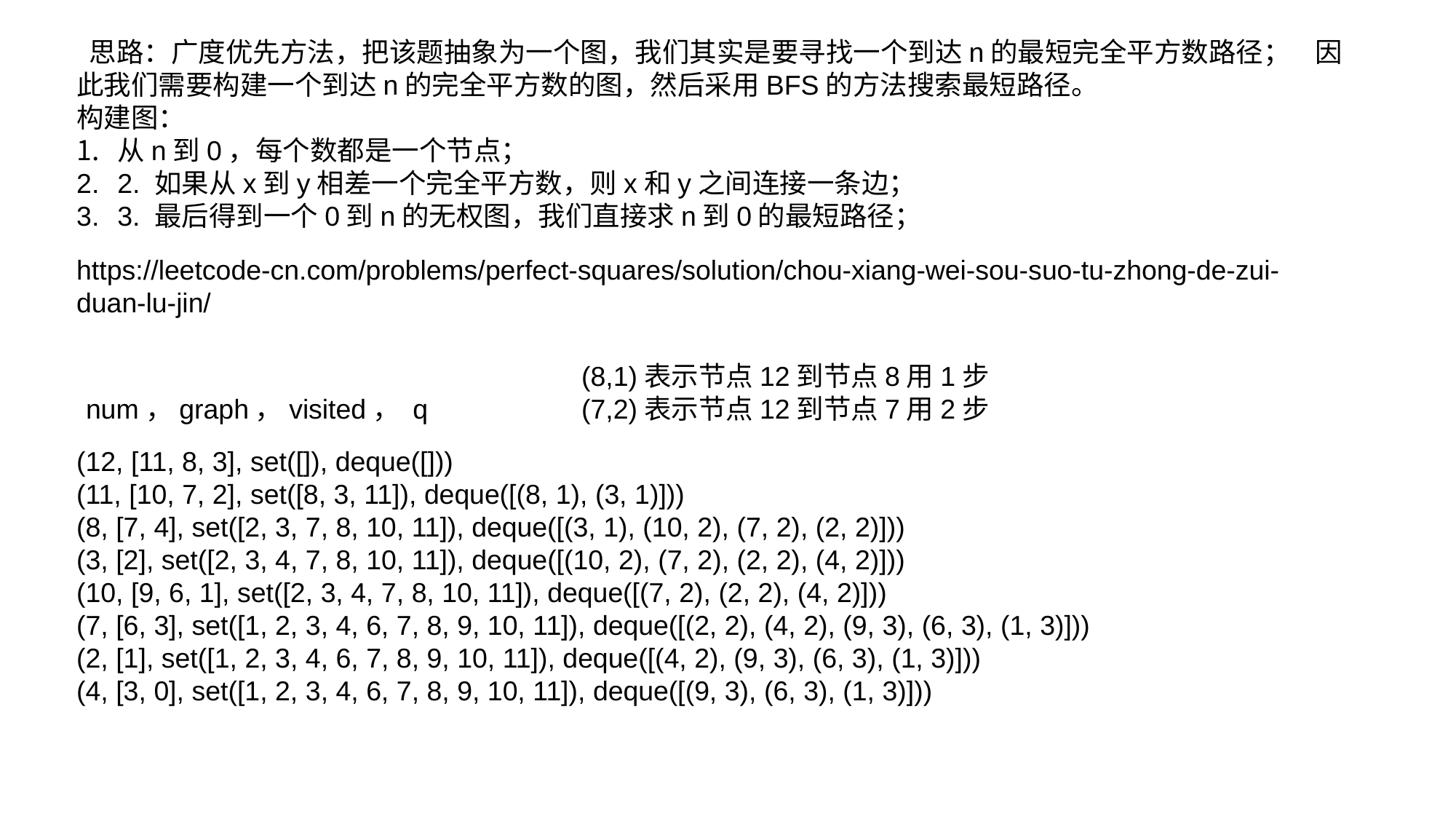

思路：广度优先方法，把该题抽象为一个图，我们其实是要寻找一个到达n的最短完全平方数路径；    因此我们需要构建一个到达n的完全平方数的图，然后采用BFS的方法搜索最短路径。
构建图：
从n到0，每个数都是一个节点；
2. 如果从x到y相差一个完全平方数，则x和y之间连接一条边；
3. 最后得到一个0到n的无权图，我们直接求n到0的最短路径；
https://leetcode-cn.com/problems/perfect-squares/solution/chou-xiang-wei-sou-suo-tu-zhong-de-zui-duan-lu-jin/
(8,1)表示节点12到节点8用1步
(7,2)表示节点12到节点7用2步
num，graph，visited， q
(12, [11, 8, 3], set([]), deque([]))
(11, [10, 7, 2], set([8, 3, 11]), deque([(8, 1), (3, 1)]))
(8, [7, 4], set([2, 3, 7, 8, 10, 11]), deque([(3, 1), (10, 2), (7, 2), (2, 2)]))
(3, [2], set([2, 3, 4, 7, 8, 10, 11]), deque([(10, 2), (7, 2), (2, 2), (4, 2)]))
(10, [9, 6, 1], set([2, 3, 4, 7, 8, 10, 11]), deque([(7, 2), (2, 2), (4, 2)]))
(7, [6, 3], set([1, 2, 3, 4, 6, 7, 8, 9, 10, 11]), deque([(2, 2), (4, 2), (9, 3), (6, 3), (1, 3)]))
(2, [1], set([1, 2, 3, 4, 6, 7, 8, 9, 10, 11]), deque([(4, 2), (9, 3), (6, 3), (1, 3)]))
(4, [3, 0], set([1, 2, 3, 4, 6, 7, 8, 9, 10, 11]), deque([(9, 3), (6, 3), (1, 3)]))